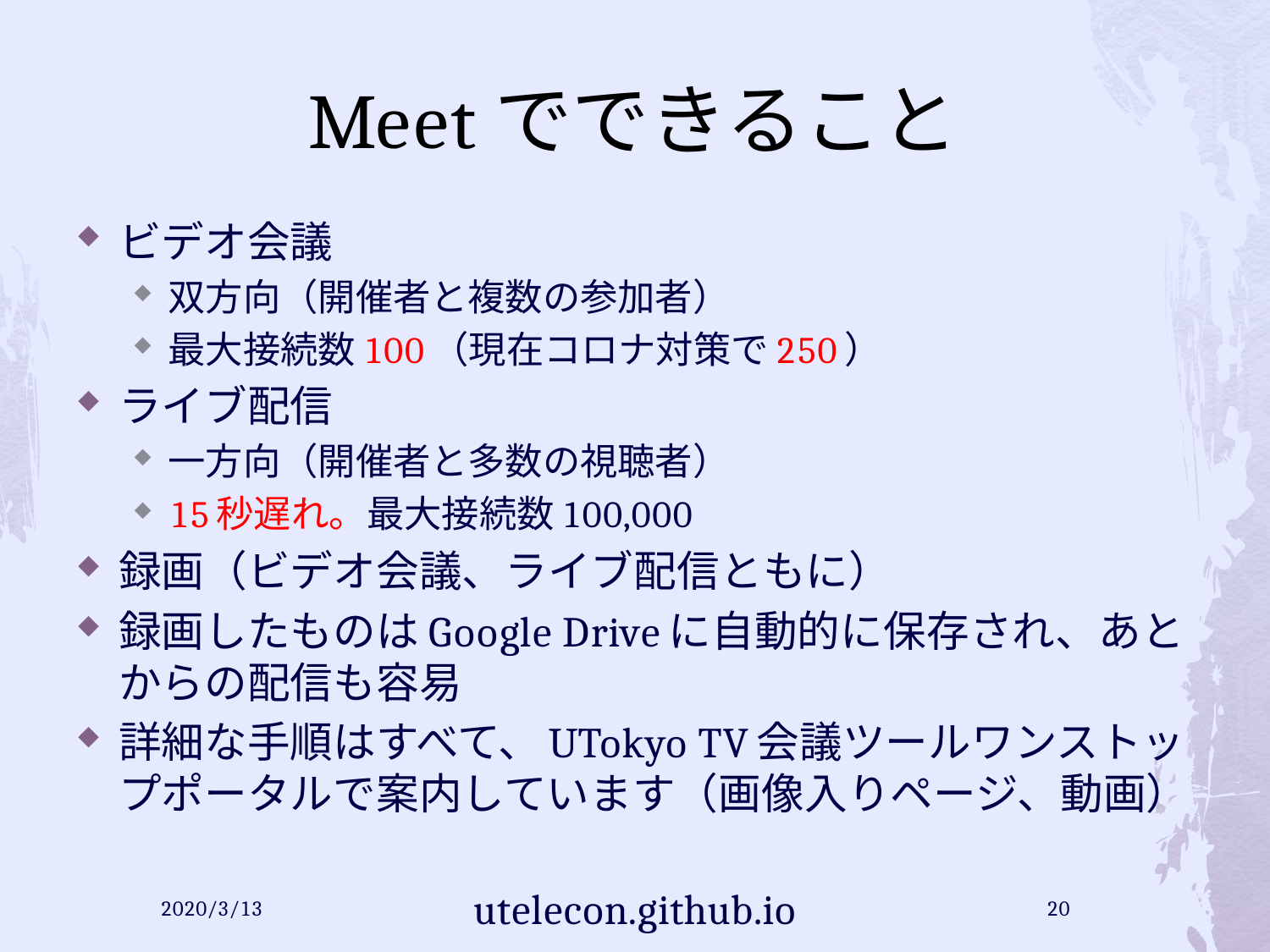

# Meetでできること
ビデオ会議
双方向（開催者と複数の参加者）
最大接続数100（現在コロナ対策で250）
ライブ配信
一方向（開催者と多数の視聴者）
15秒遅れ。最大接続数100,000
録画（ビデオ会議、ライブ配信ともに）
録画したものはGoogle Driveに自動的に保存され、あとからの配信も容易
詳細な手順はすべて、UTokyo TV会議ツールワンストップポータルで案内しています（画像入りページ、動画）
2020/3/13
utelecon.github.io
20